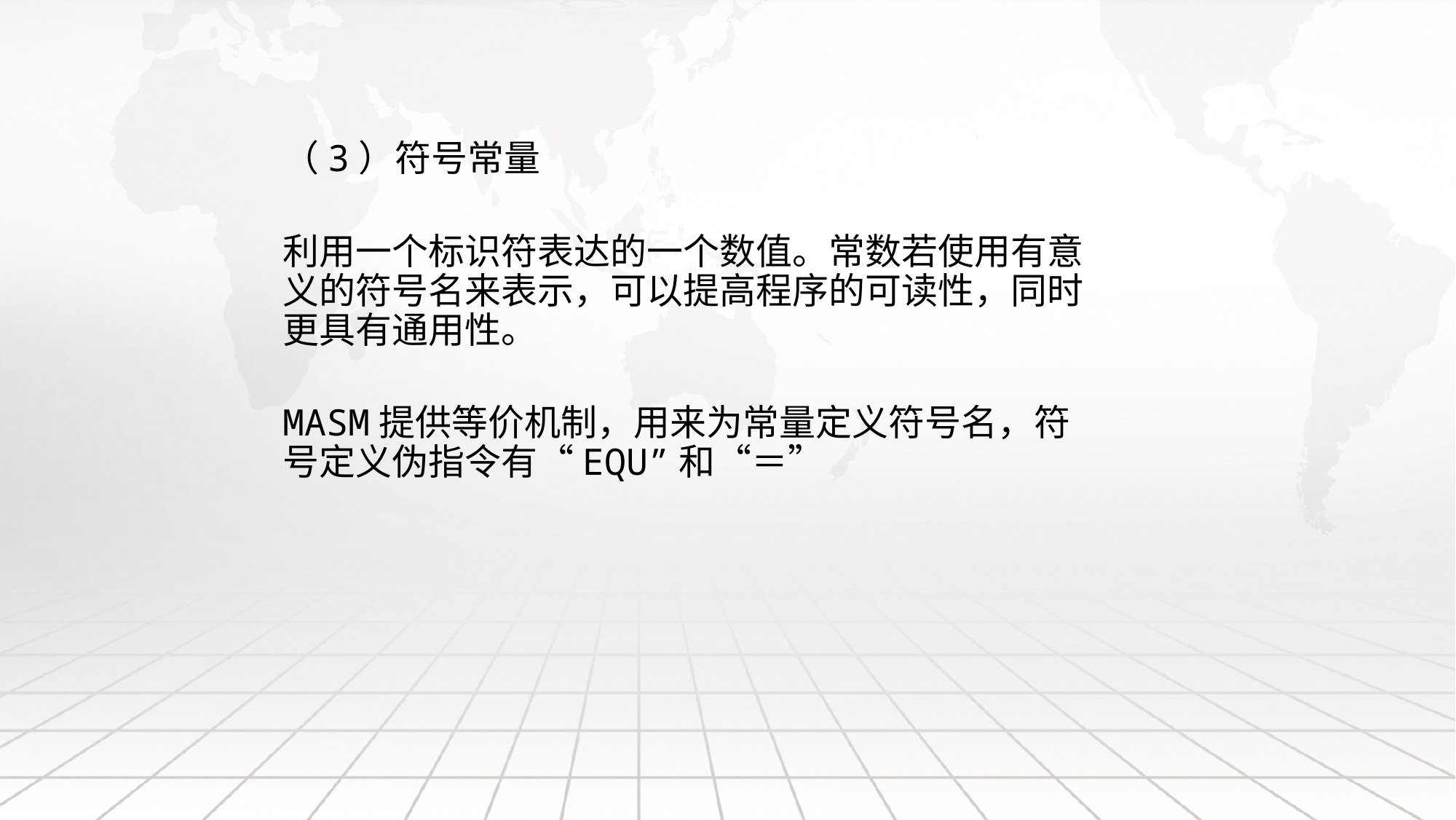

（3）符号常量

利用一个标识符表达的一个数值。常数若使用有意义的符号名来表示，可以提高程序的可读性，同时更具有通用性。

MASM提供等价机制，用来为常量定义符号名，符号定义伪指令有“EQU”和“＝”